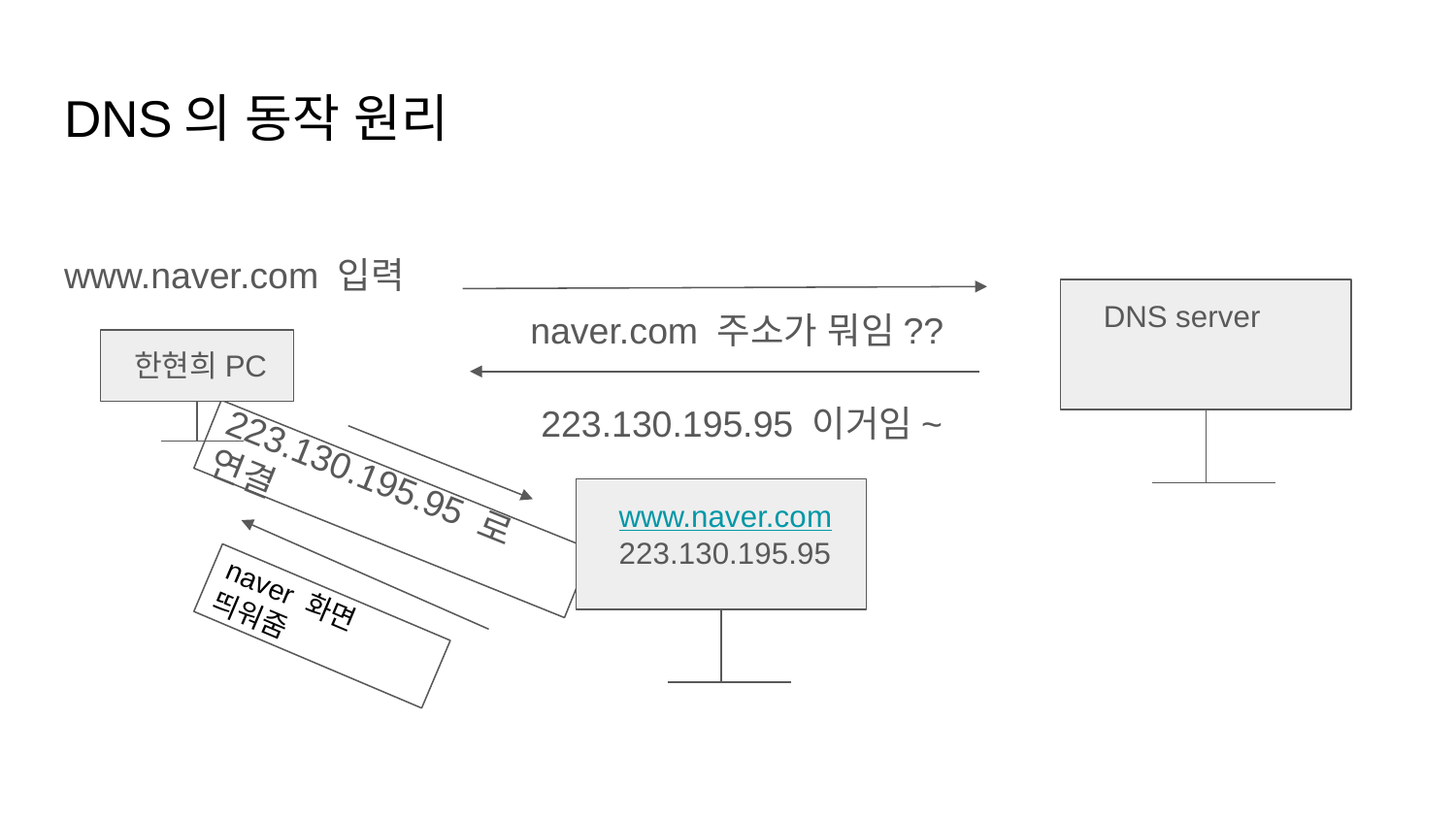

# DNS의 동작 원리

www.naver.com 입력

DNS server
naver.com 주소가 뭐임??

한현희PC
223.130.195.95 이거임~
223.130.195.95 로 연결

www.naver.com
223.130.195.95

naver 화면 띄워줌